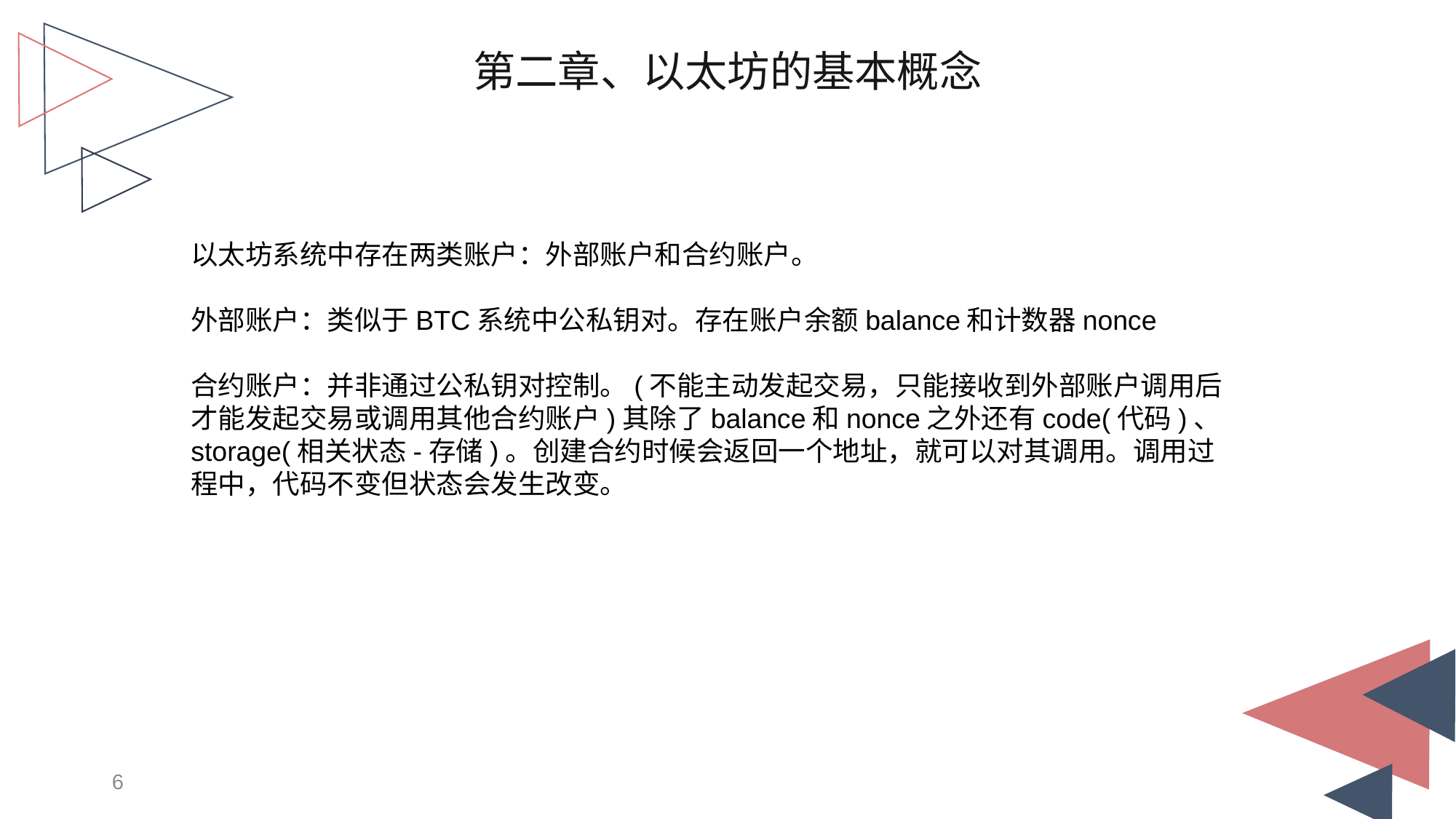

第二章、以太坊的基本概念
以太坊系统中存在两类账户：外部账户和合约账户。

外部账户：类似于BTC系统中公私钥对。存在账户余额balance和计数器nonce

合约账户：并非通过公私钥对控制。(不能主动发起交易，只能接收到外部账户调用后才能发起交易或调用其他合约账户)其除了balance和nonce之外还有code(代码)、storage(相关状态-存储)。创建合约时候会返回一个地址，就可以对其调用。调用过程中，代码不变但状态会发生改变。
语音转换
重放攻击
6